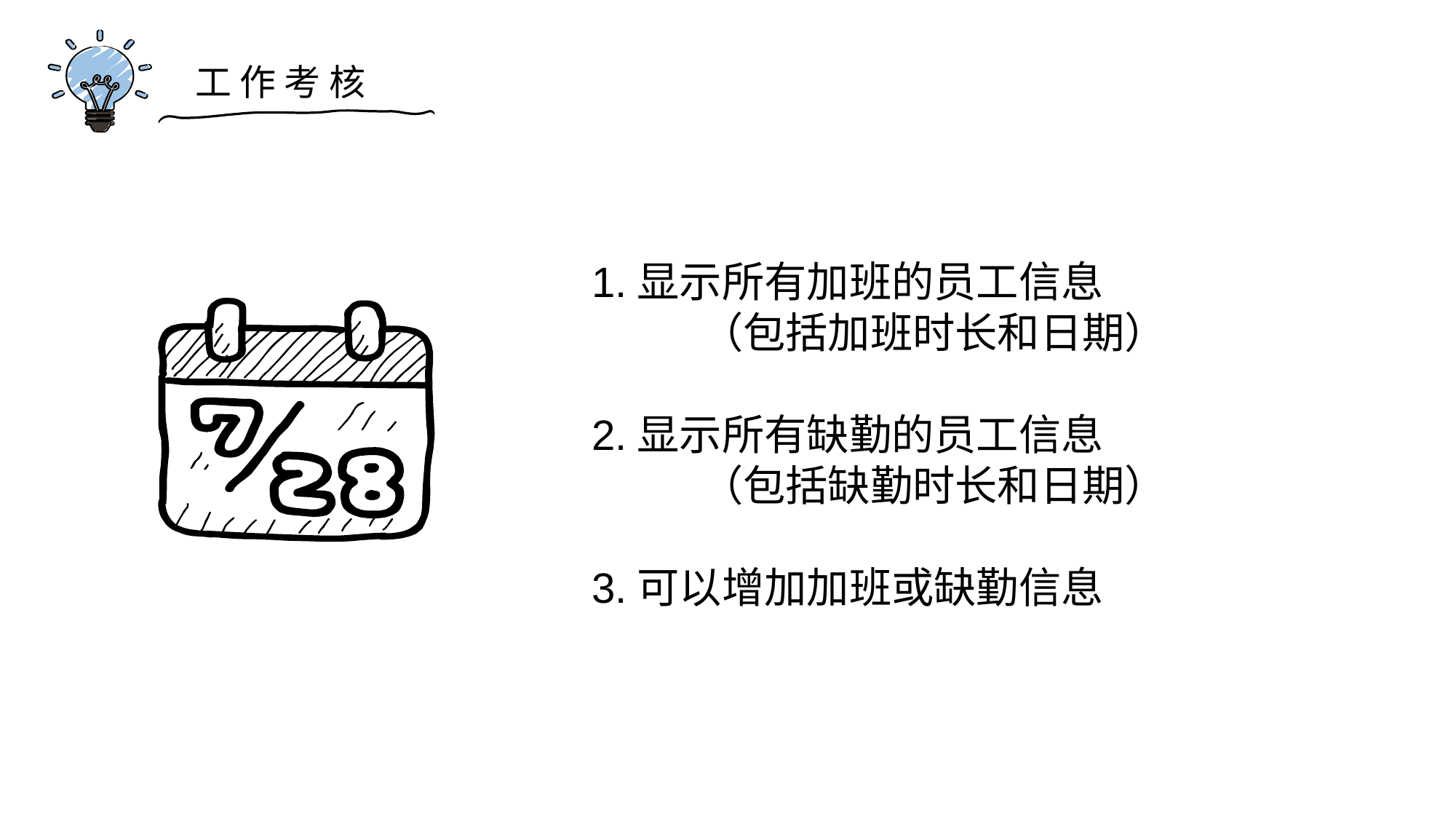

工 作 考 核

1.显示所有加班的员工信息
	（包括加班时长和日期）

2.显示所有缺勤的员工信息
	（包括缺勤时长和日期）

3.可以增加加班或缺勤信息